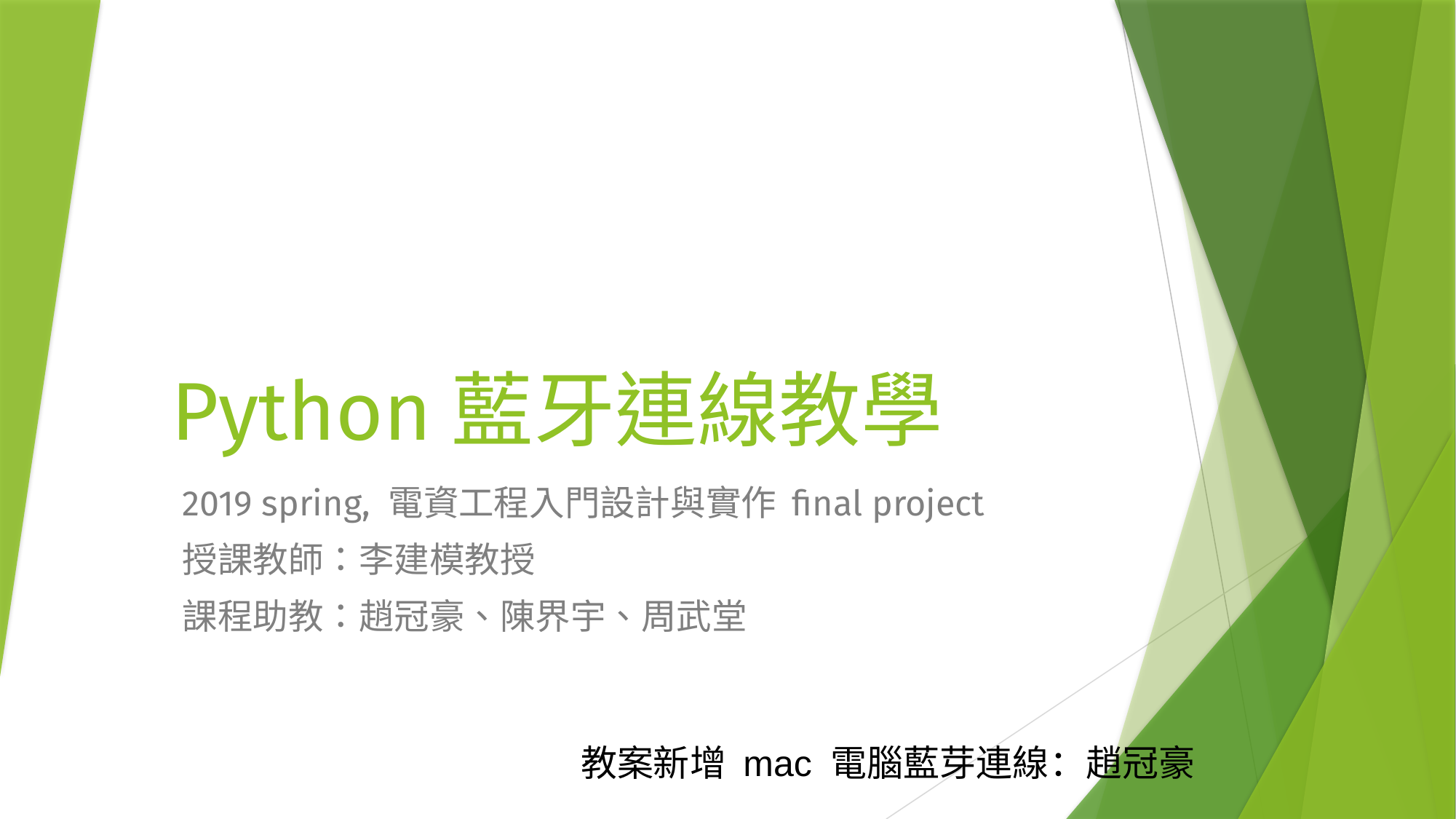

# Python藍牙連線教學
2019 spring, 電資工程入門設計與實作 final project
授課教師：李建模教授
課程助教：趙冠豪、陳界宇、周武堂

教案新增 mac 電腦藍芽連線：趙冠豪